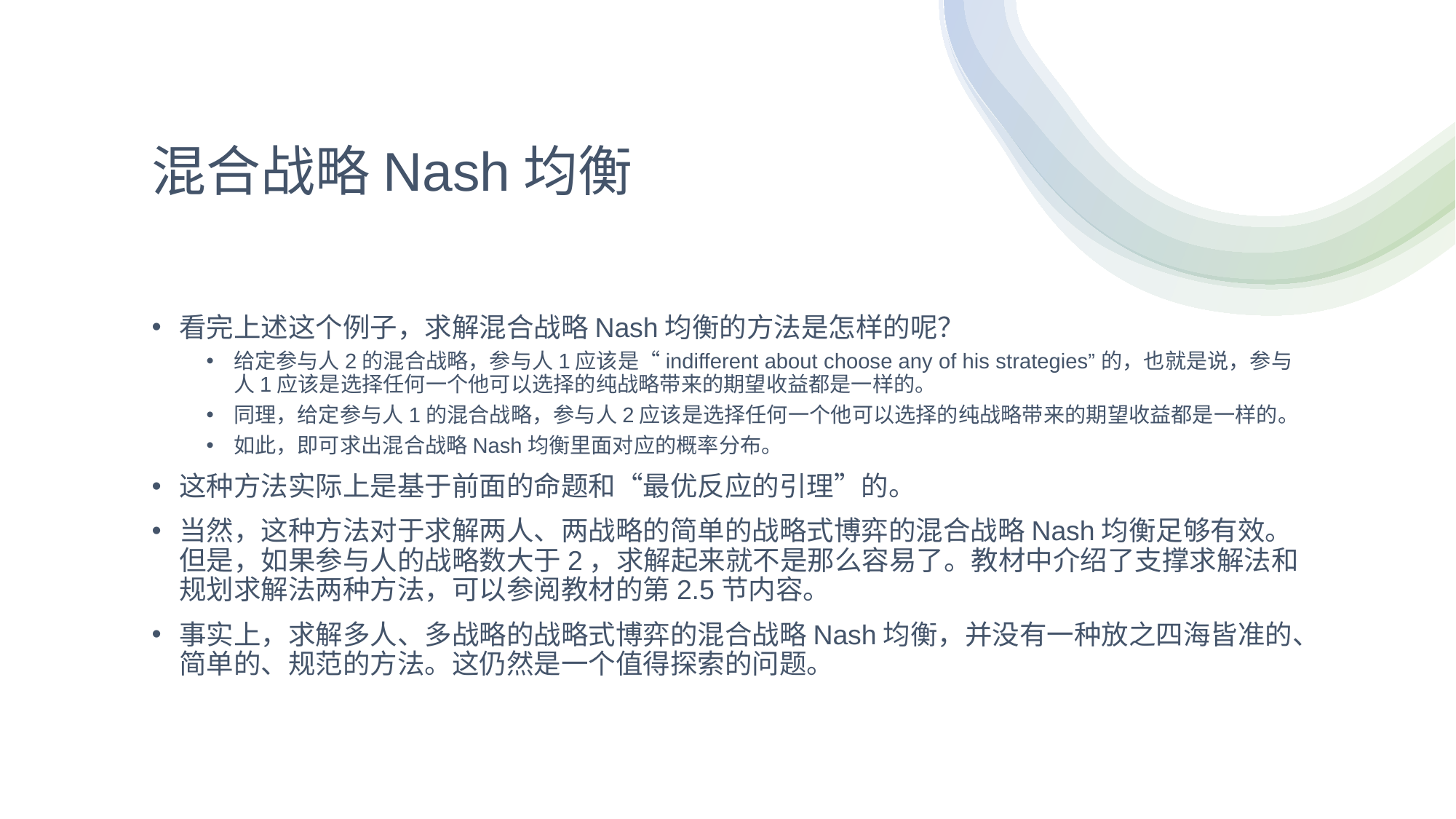

# 混合战略Nash均衡
看完上述这个例子，求解混合战略Nash均衡的方法是怎样的呢？
给定参与人2的混合战略，参与人1应该是“indifferent about choose any of his strategies”的，也就是说，参与人1应该是选择任何一个他可以选择的纯战略带来的期望收益都是一样的。
同理，给定参与人1的混合战略，参与人2应该是选择任何一个他可以选择的纯战略带来的期望收益都是一样的。
如此，即可求出混合战略Nash均衡里面对应的概率分布。
这种方法实际上是基于前面的命题和“最优反应的引理”的。
当然，这种方法对于求解两人、两战略的简单的战略式博弈的混合战略Nash均衡足够有效。但是，如果参与人的战略数大于2，求解起来就不是那么容易了。教材中介绍了支撑求解法和规划求解法两种方法，可以参阅教材的第2.5节内容。
事实上，求解多人、多战略的战略式博弈的混合战略Nash均衡，并没有一种放之四海皆准的、简单的、规范的方法。这仍然是一个值得探索的问题。
56